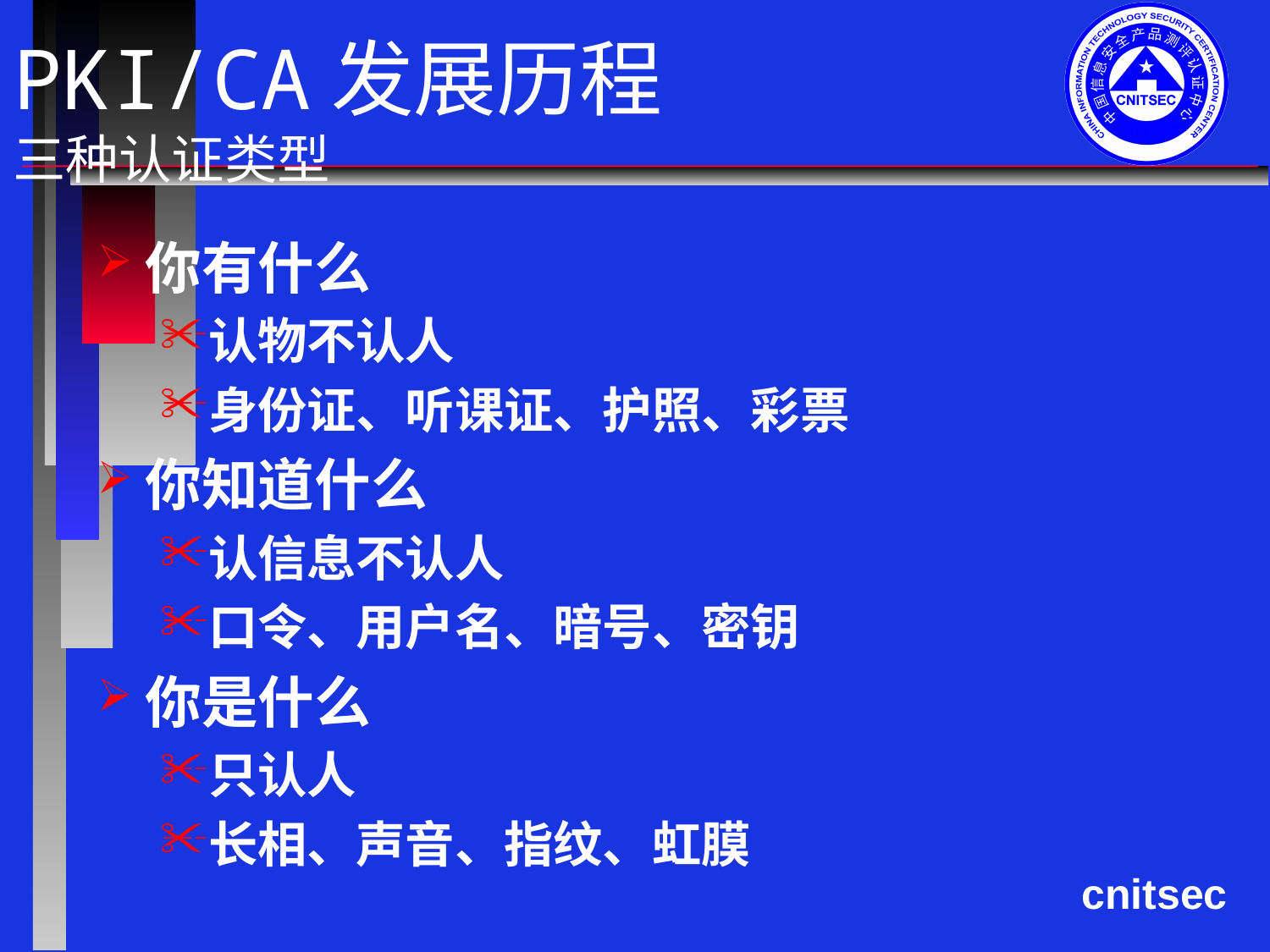

# PKI/CA发展历程 三种认证类型
你有什么
认物不认人
身份证、听课证、护照、彩票
你知道什么
认信息不认人
口令、用户名、暗号、密钥
你是什么
只认人
长相、声音、指纹、虹膜